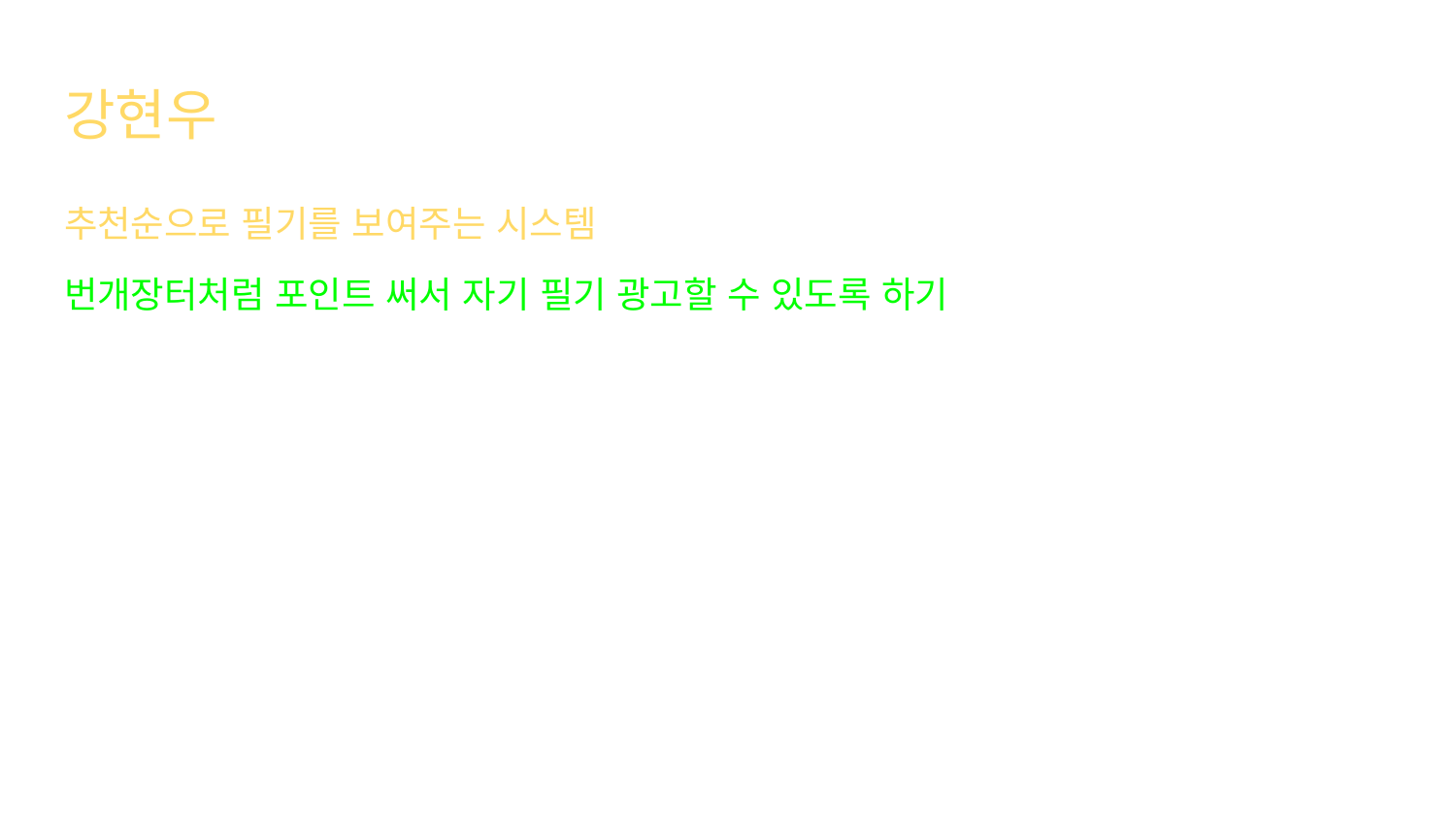

# 강현우
추천순으로 필기를 보여주는 시스템
번개장터처럼 포인트 써서 자기 필기 광고할 수 있도록 하기